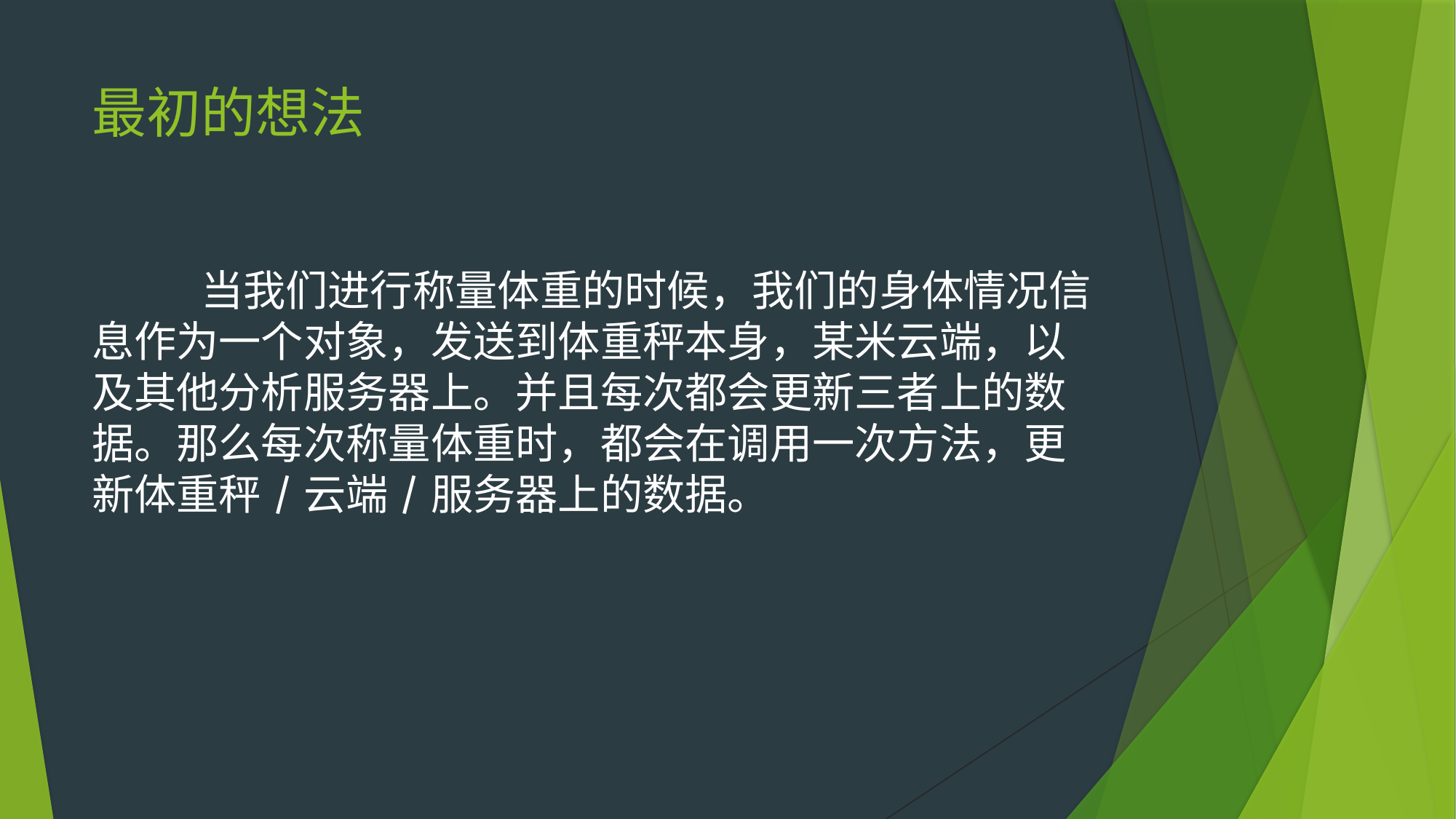

# 最初的想法
	当我们进行称量体重的时候，我们的身体情况信息作为一个对象，发送到体重秤本身，某米云端，以及其他分析服务器上。并且每次都会更新三者上的数据。那么每次称量体重时，都会在调用一次方法，更新体重秤/云端/服务器上的数据。